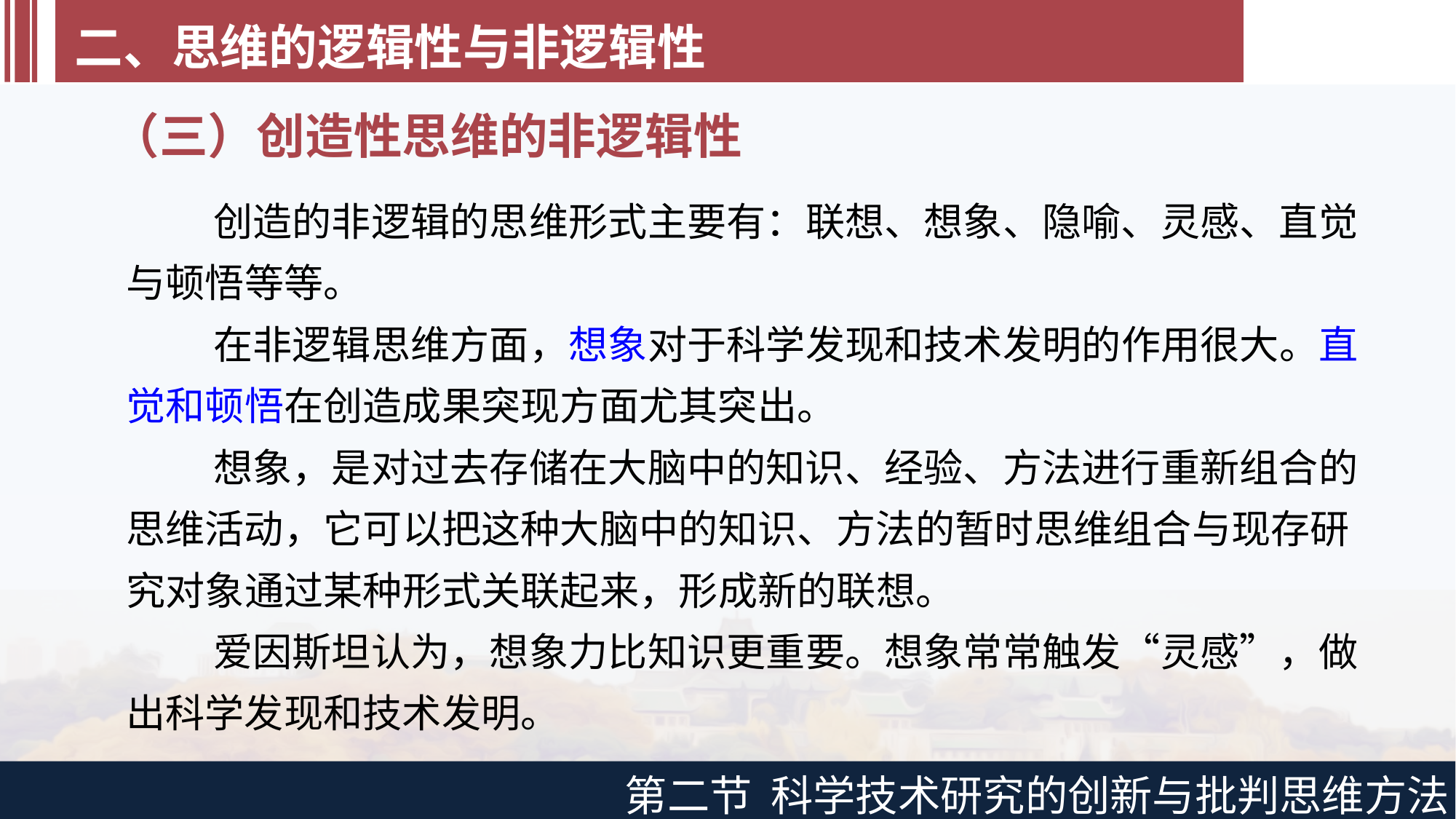

二、思维的逻辑性与非逻辑性
（三）创造性思维的非逻辑性
创造的非逻辑的思维形式主要有：联想、想象、隐喻、灵感、直觉与顿悟等等。
在非逻辑思维方面，想象对于科学发现和技术发明的作用很大。直觉和顿悟在创造成果突现方面尤其突出。
想象，是对过去存储在大脑中的知识、经验、方法进行重新组合的思维活动，它可以把这种大脑中的知识、方法的暂时思维组合与现存研究对象通过某种形式关联起来，形成新的联想。
爱因斯坦认为，想象力比知识更重要。想象常常触发“灵感”，做出科学发现和技术发明。
第二节  科学技术研究的创新与批判思维方法